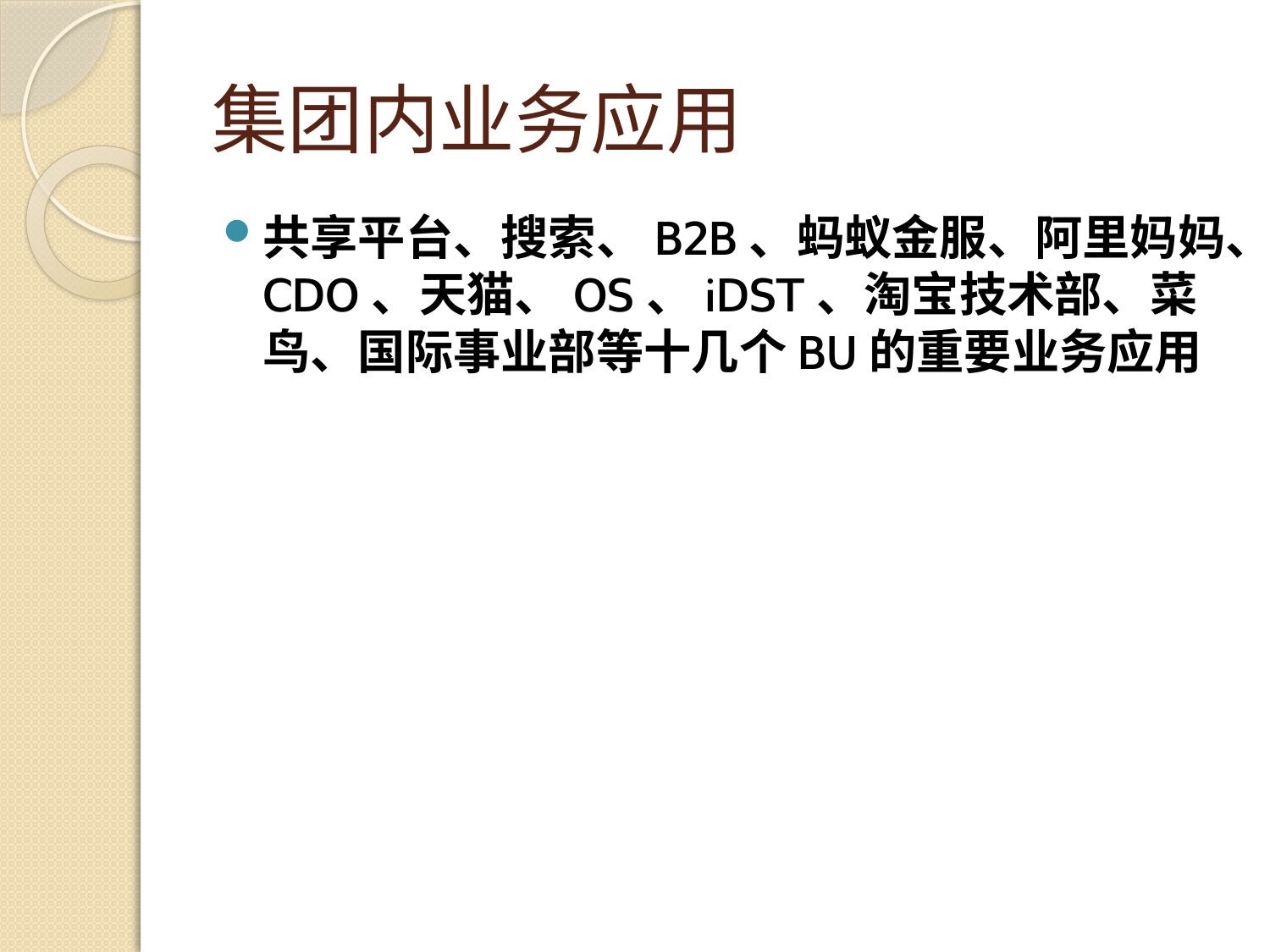

# 集团内业务应用
共享平台、搜索、B2B、蚂蚁金服、阿里妈妈、CDO、天猫、OS、iDST、淘宝技术部、菜鸟、国际事业部等十几个BU的重要业务应用